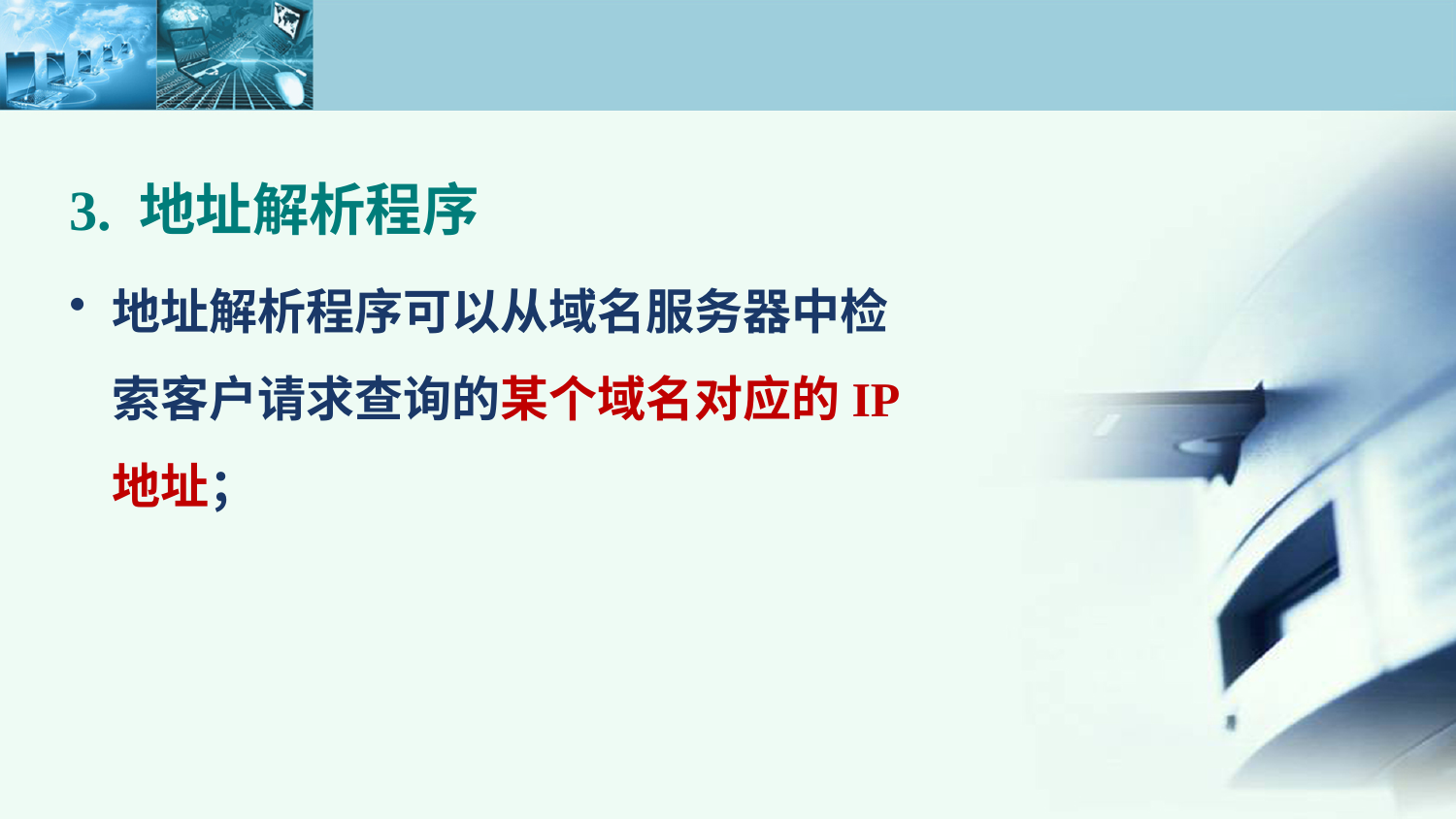

3. 地址解析程序
地址解析程序可以从域名服务器中检索客户请求查询的某个域名对应的IP地址；